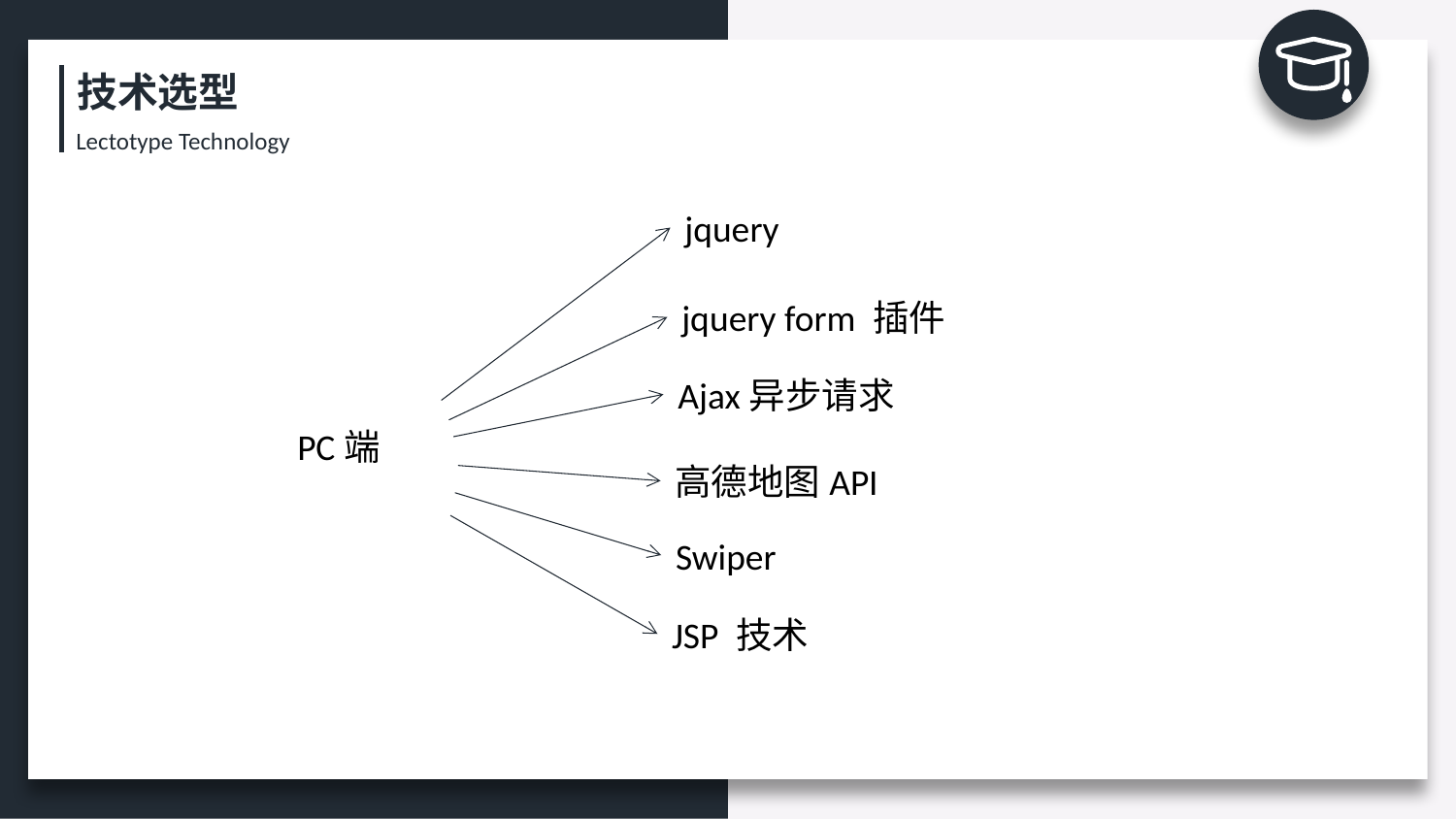

技术选型
Lectotype Technology
jquery
jquery form 插件
Ajax异步请求
PC端
高德地图API
Swiper
JSP 技术